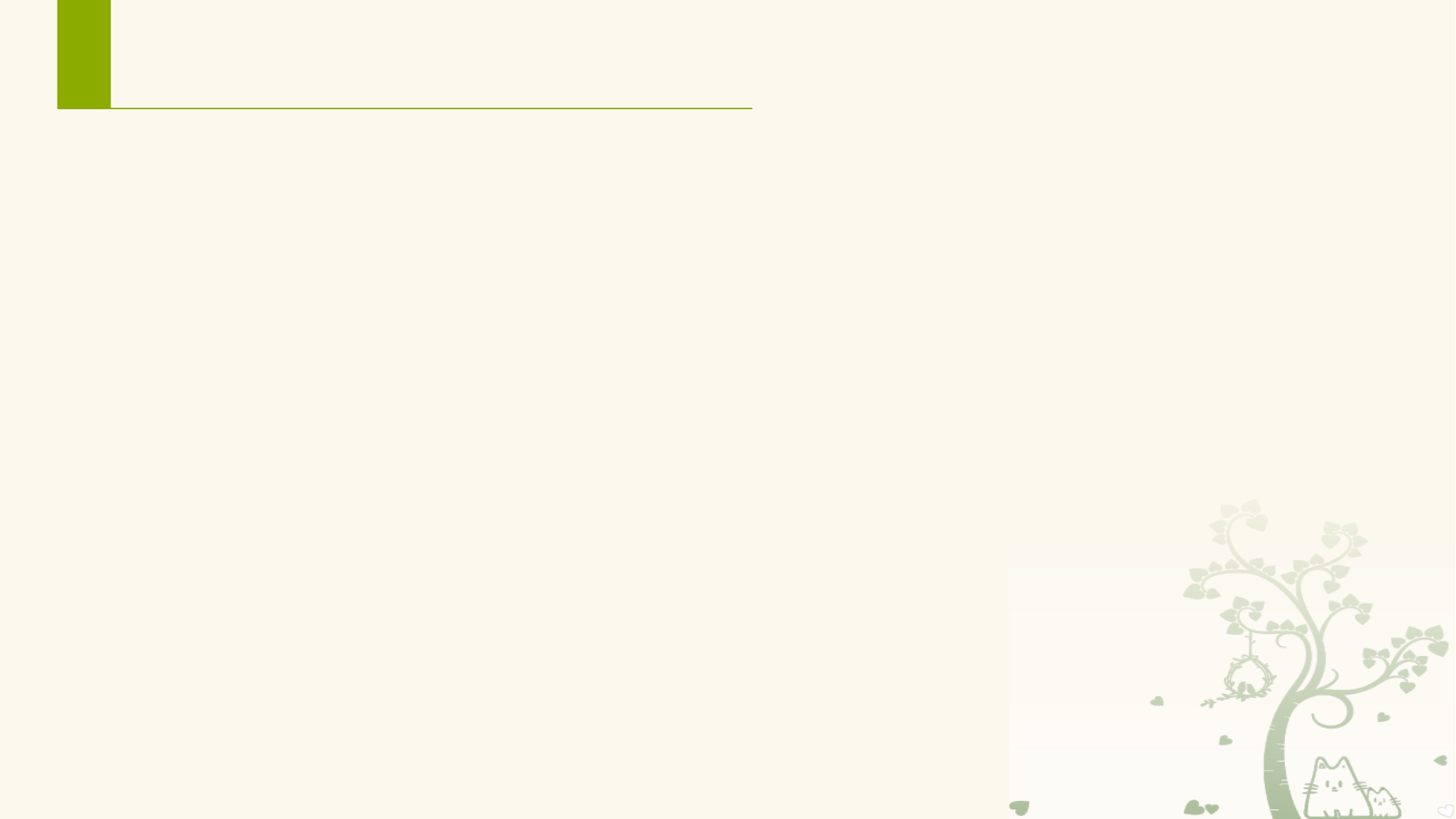

# 8.3.6 在Service中执行耗时任务
第二种方法是使用IntentService
IntentService 是Service的抽象子类，启动后其内部会自动开启一个线程来执行耗时任务，并在任务执行完成后自动停止Service。
多任务的情况下， IntentService会将多任务组织成队列，顺序执行。
实现方法：
继承IntentService，提供一个无参构造函数，在其内部调用父类的有参构造函数
实现onHandleIntent()这个方法，处理耗时逻辑。